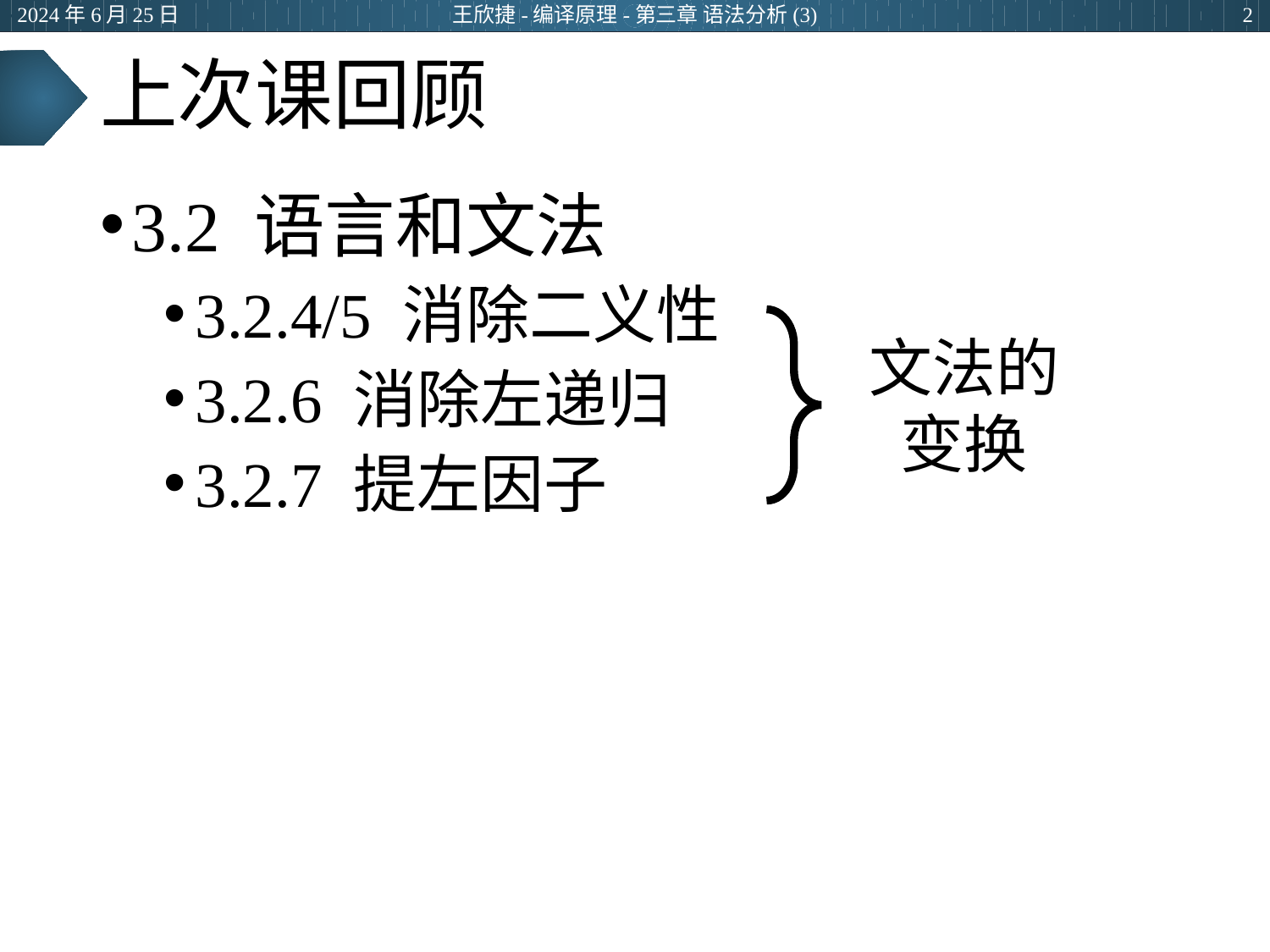

2024年6月25日
王欣捷-编译原理-第三章 语法分析(3)
2
# 上次课回顾
3.2 语言和文法
3.2.4/5 消除二义性
3.2.6 消除左递归
3.2.7 提左因子

文法的
变换